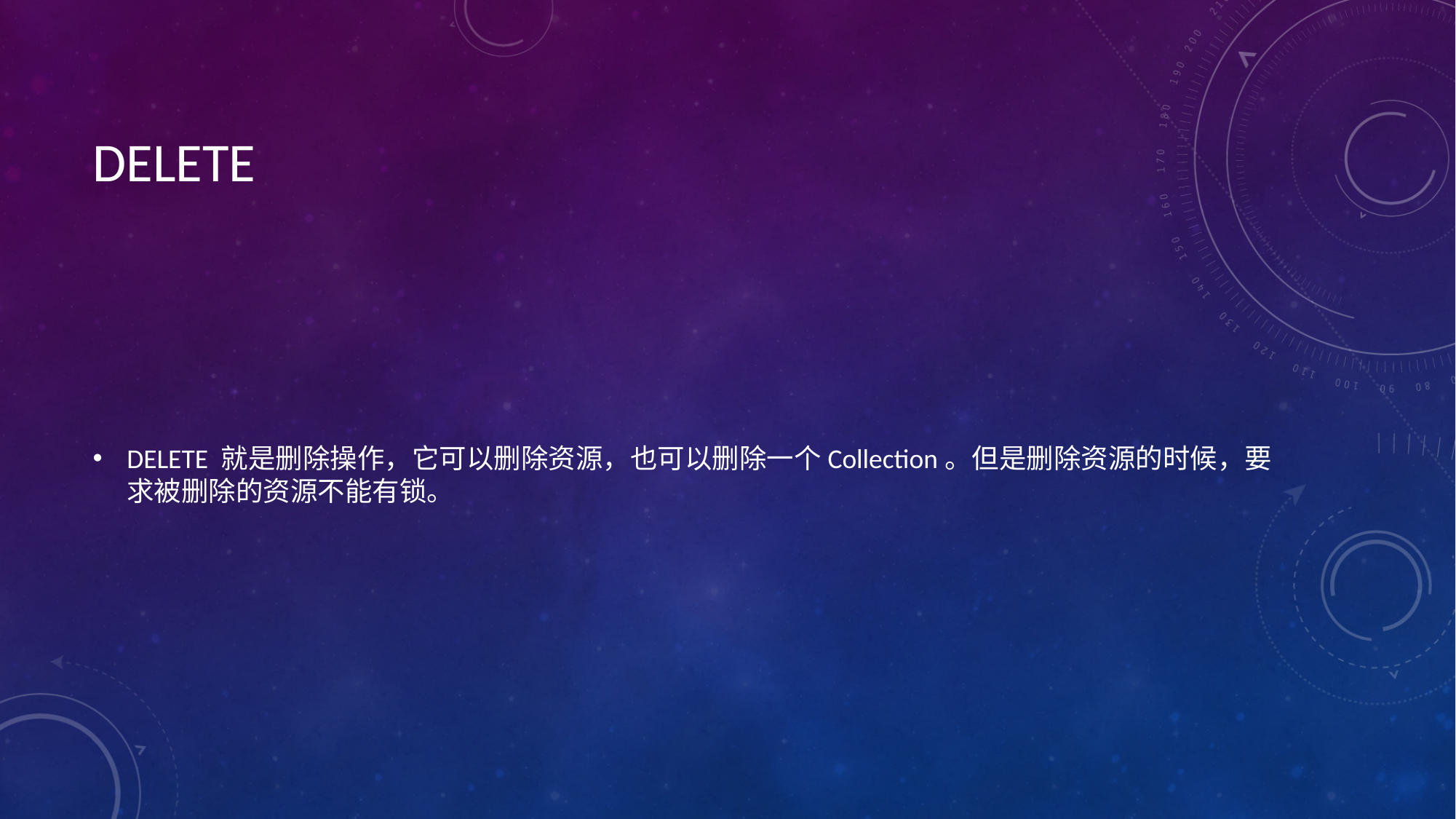

# DELETE
DELETE 就是删除操作，它可以删除资源，也可以删除一个Collection。但是删除资源的时候，要求被删除的资源不能有锁。